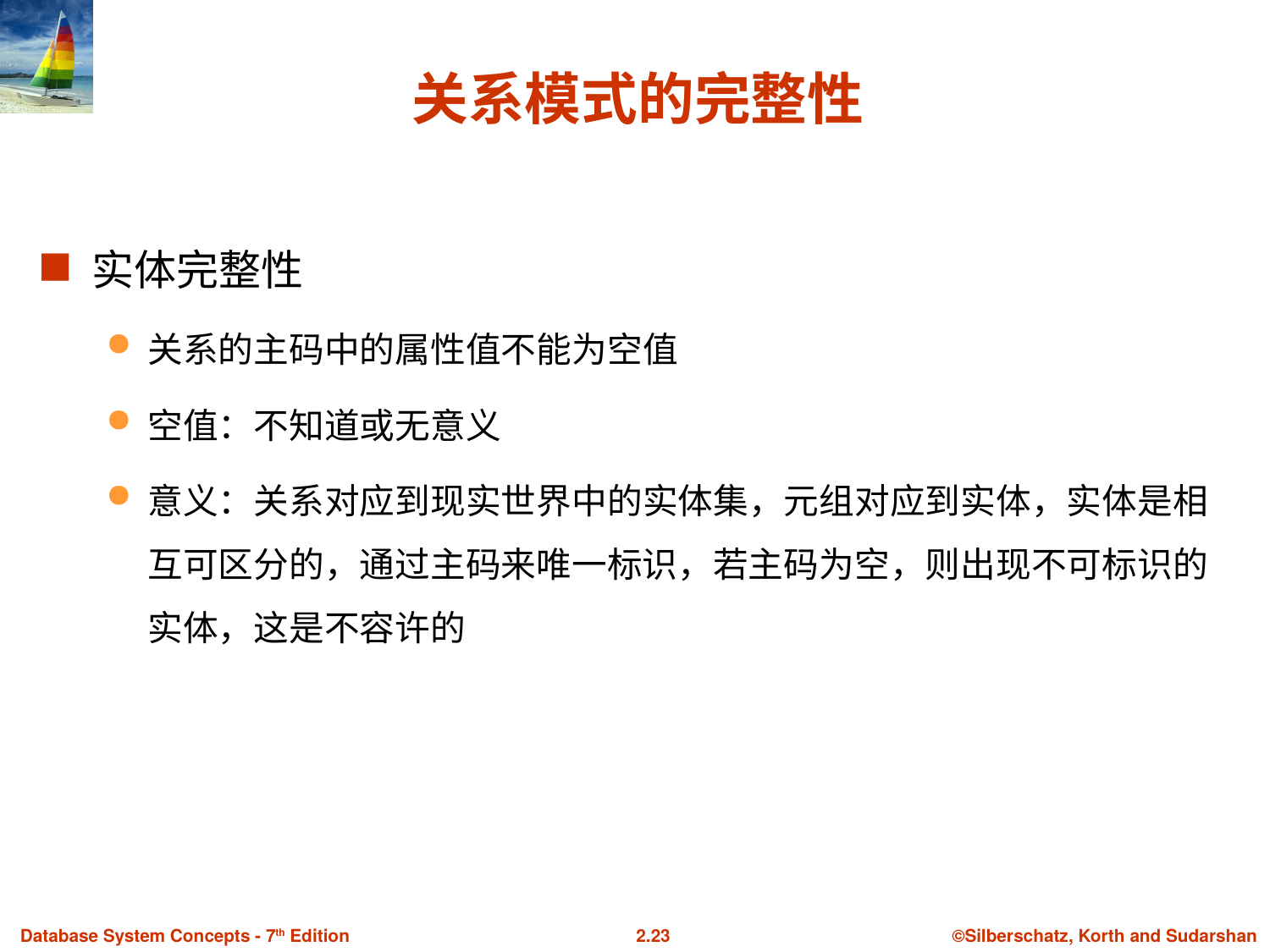

# 关系模式的完整性
实体完整性
关系的主码中的属性值不能为空值
空值：不知道或无意义
意义：关系对应到现实世界中的实体集，元组对应到实体，实体是相互可区分的，通过主码来唯一标识，若主码为空，则出现不可标识的实体，这是不容许的